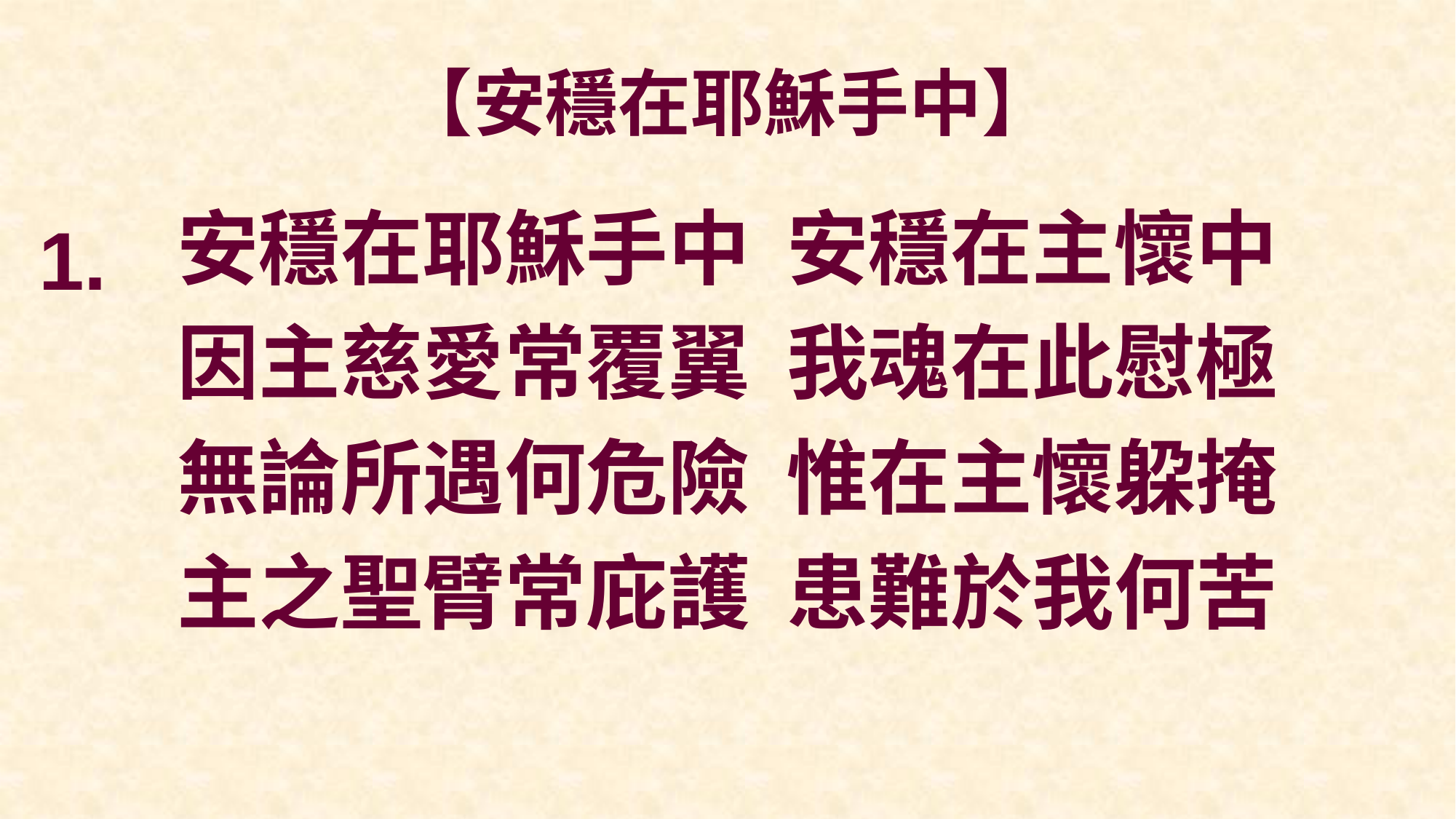

# 【安穩在耶穌手中】
安穩在耶穌手中  安穩在主懷中
因主慈愛常覆翼  我魂在此慰極
無論所遇何危險  惟在主懷躱掩
主之聖臂常庇護  患難於我何苦
1.